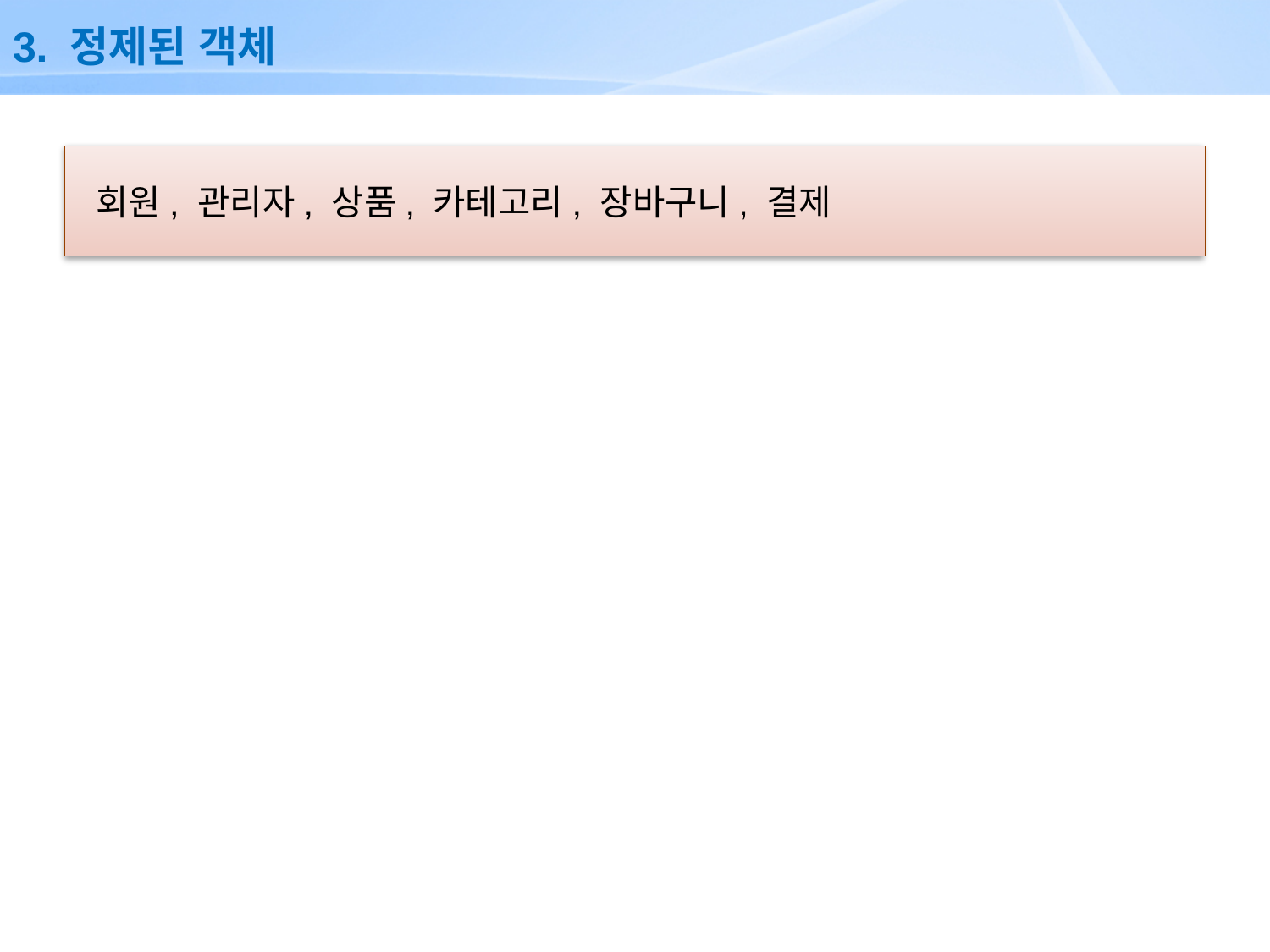

# 3. 정제된 객체
 회원, 관리자, 상품, 카테고리, 장바구니, 결제